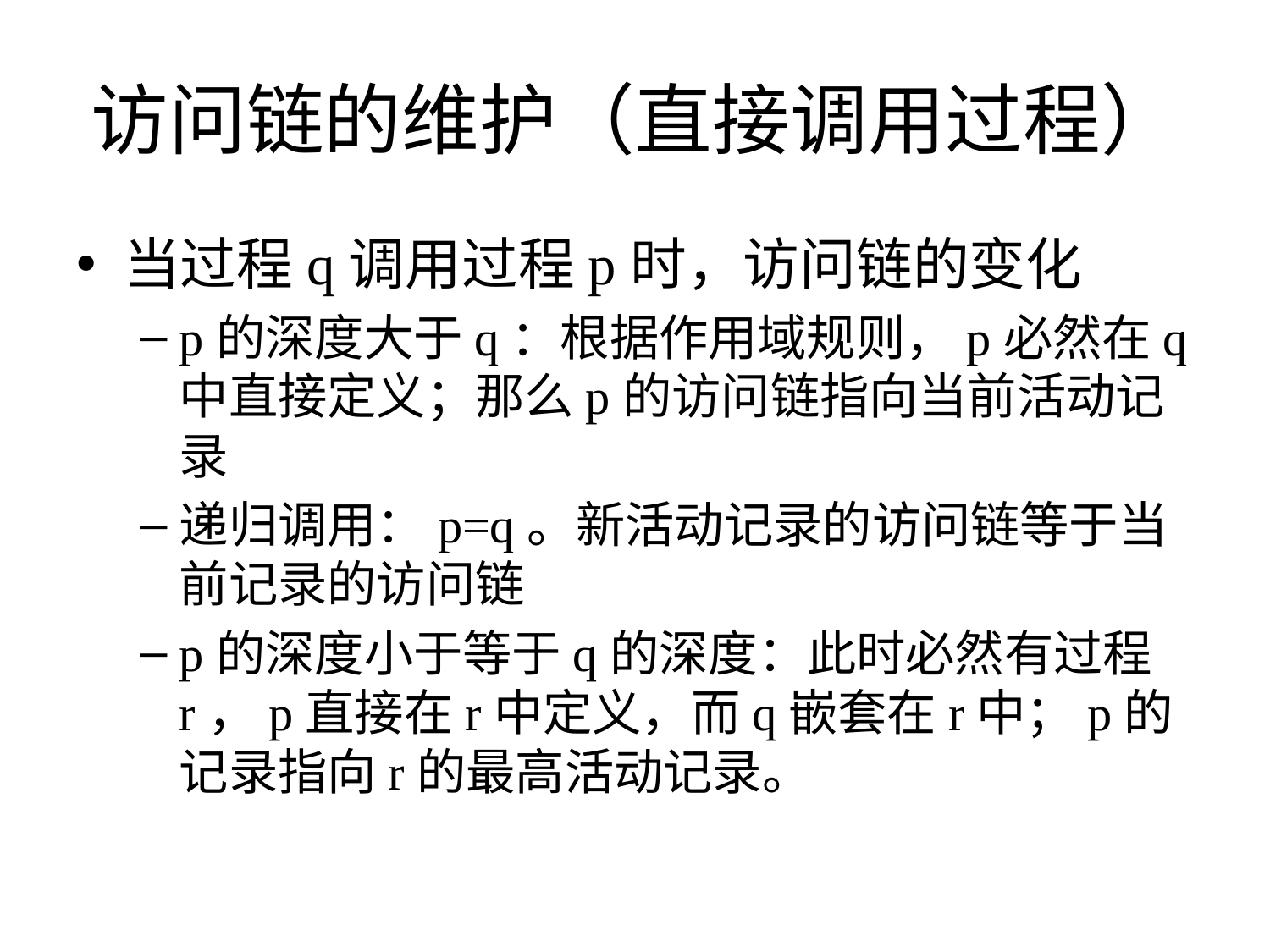

# 访问链的维护（直接调用过程）
当过程q调用过程p时，访问链的变化
p的深度大于q：根据作用域规则，p必然在q中直接定义；那么p的访问链指向当前活动记录
递归调用：p=q。新活动记录的访问链等于当前记录的访问链
p的深度小于等于q的深度：此时必然有过程r，p直接在r中定义，而q嵌套在r中；p的记录指向r的最高活动记录。